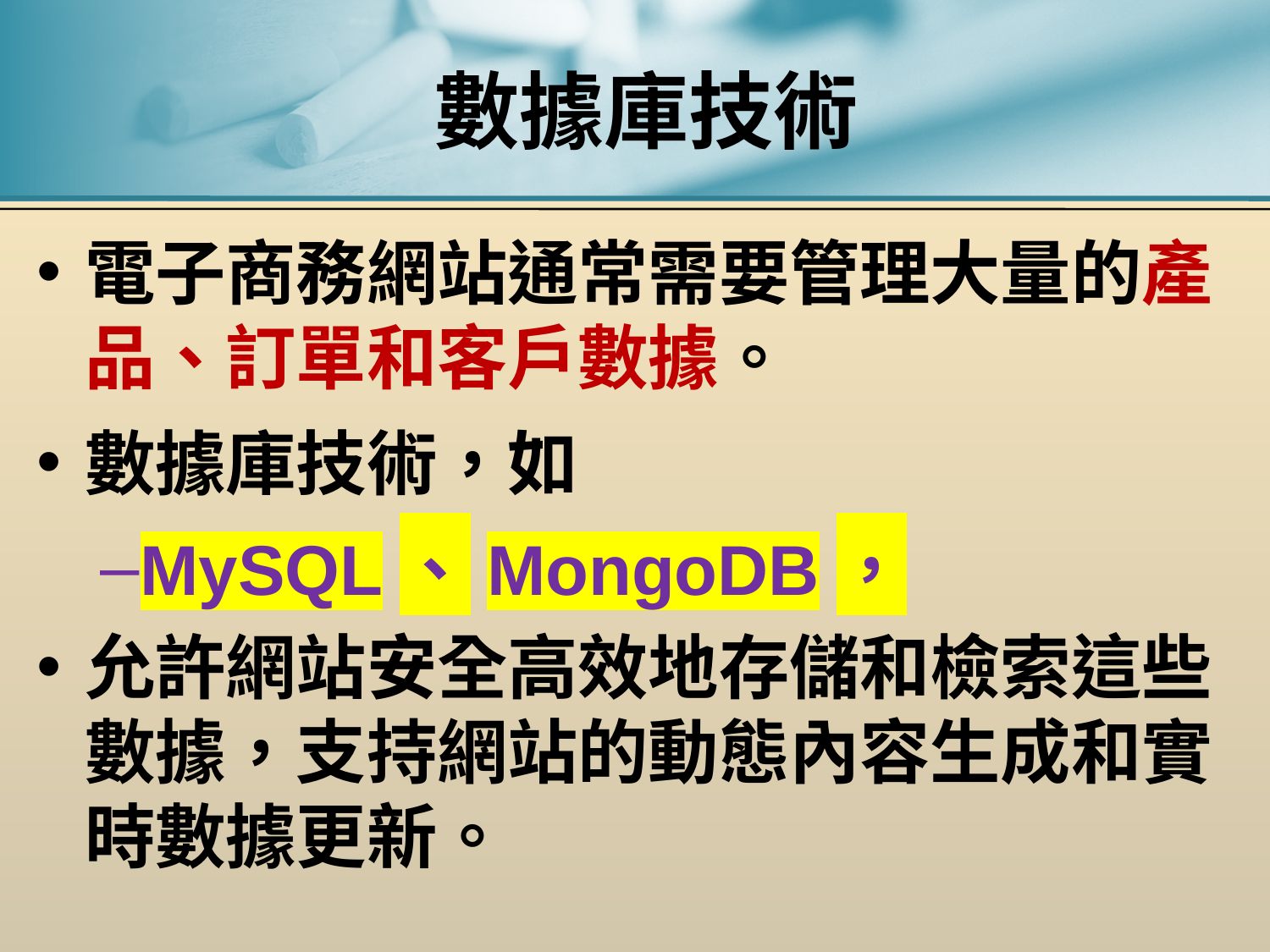

# 數據庫技術
電子商務網站通常需要管理大量的產品、訂單和客戶數據。
數據庫技術，如
MySQL、MongoDB，
允許網站安全高效地存儲和檢索這些數據，支持網站的動態內容生成和實時數據更新。